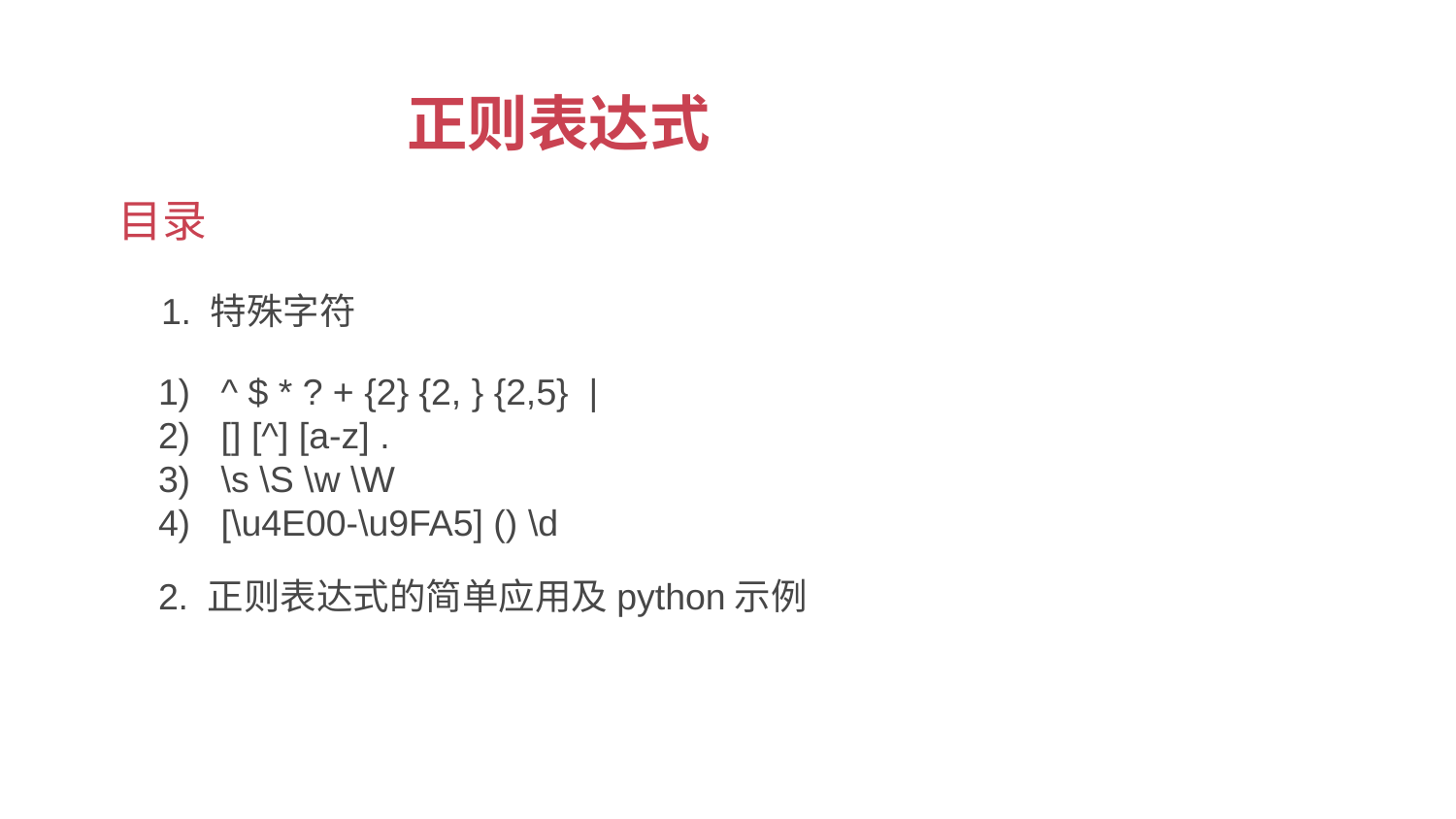

正则表达式
 目录
1. 特殊字符
1)   ^ $ * ? + {2} {2, } {2,5}  |
2)   [] [^] [a-z] .
3)   \s \S \w \W
4)   [\u4E00-\u9FA5] () \d
2. 正则表达式的简单应用及python示例